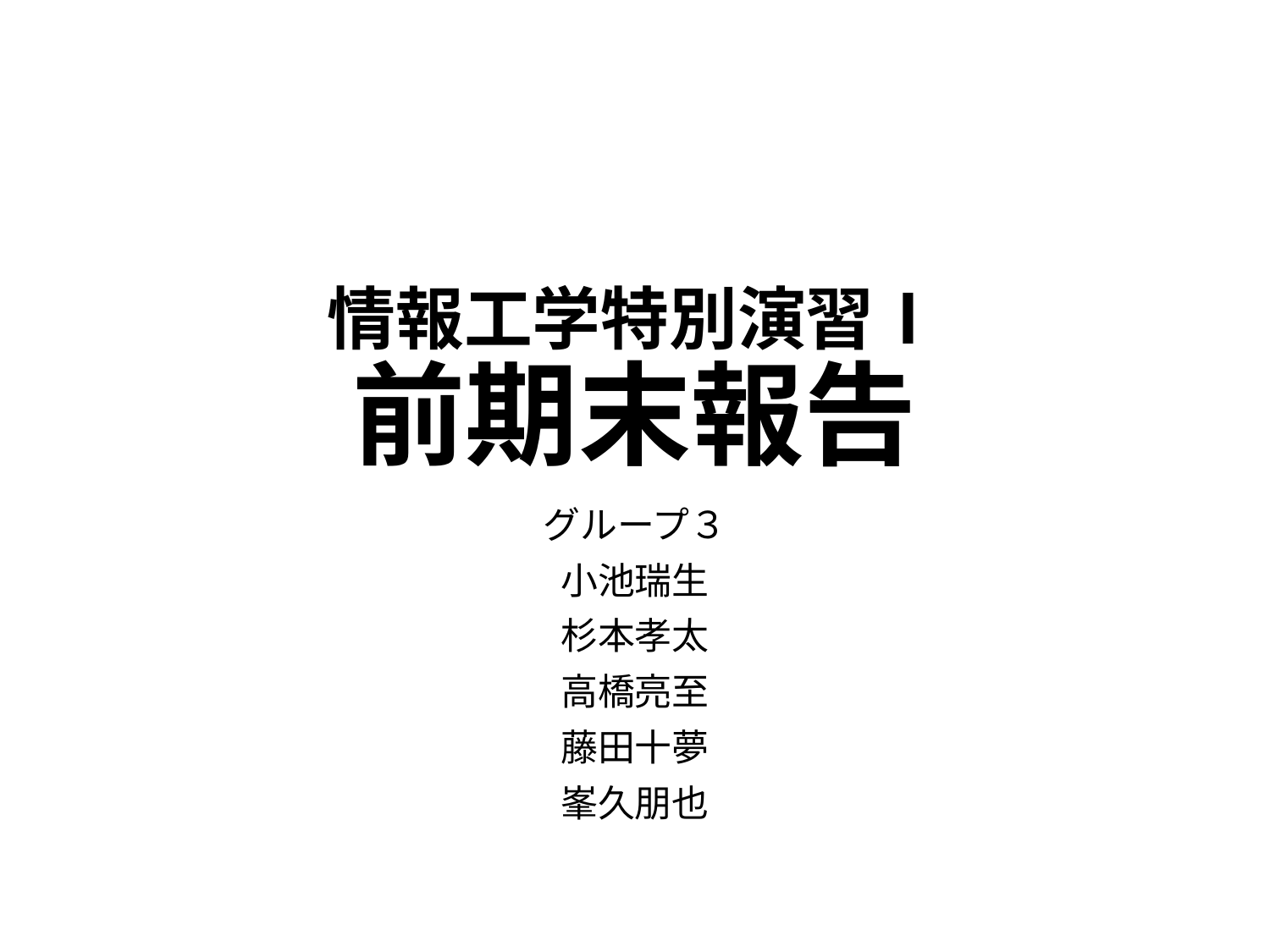

# 情報工学特別演習Ⅰ 前期末報告
グループ３
小池瑞生
杉本孝太
高橋亮至
藤田十夢
峯久朋也